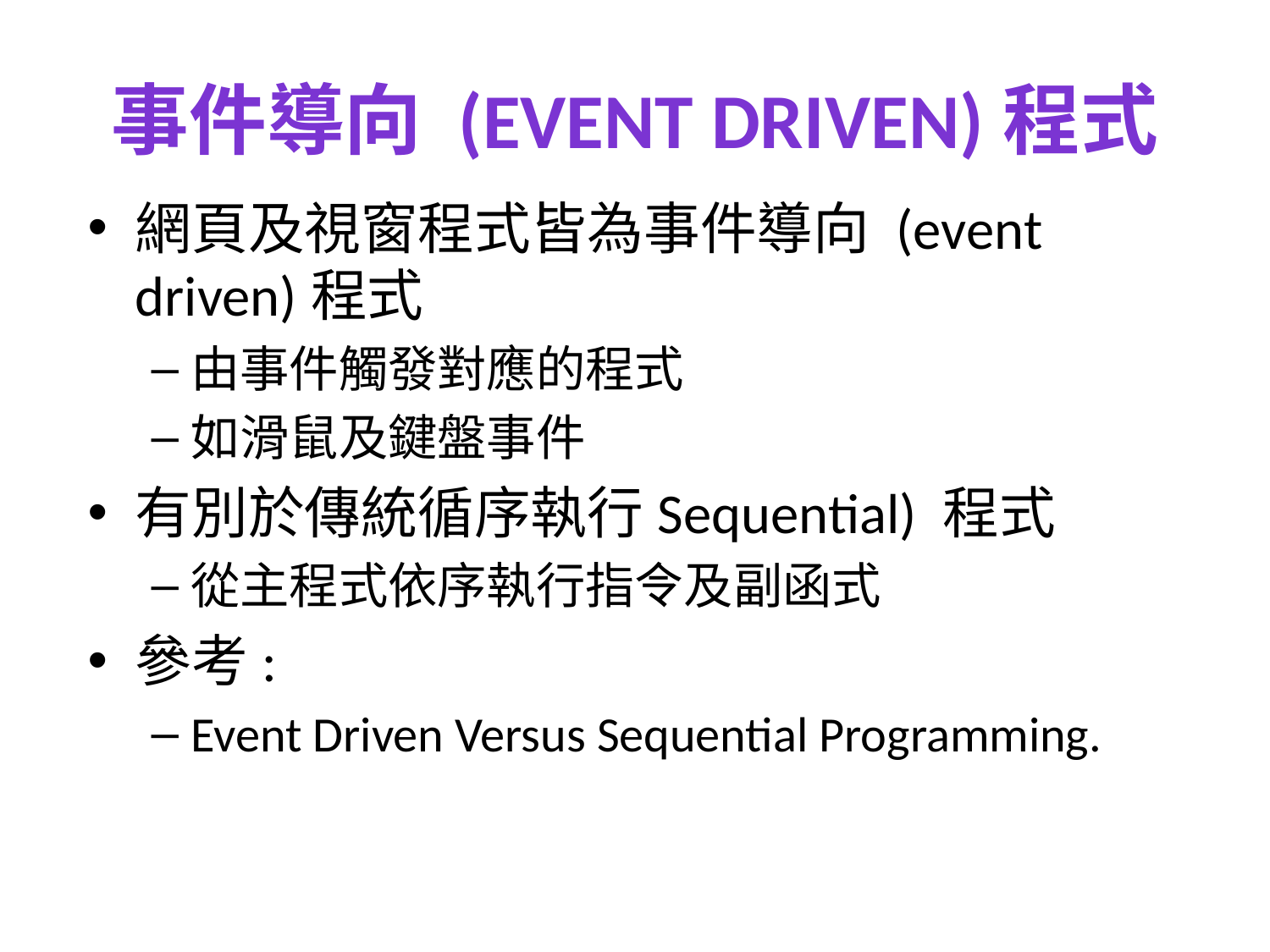

事件導向 (event driven)程式
網頁及視窗程式皆為事件導向 (event driven)程式
由事件觸發對應的程式
如滑鼠及鍵盤事件
有別於傳統循序執行Sequential) 程式
從主程式依序執行指令及副函式
參考:
Event Driven Versus Sequential Programming.